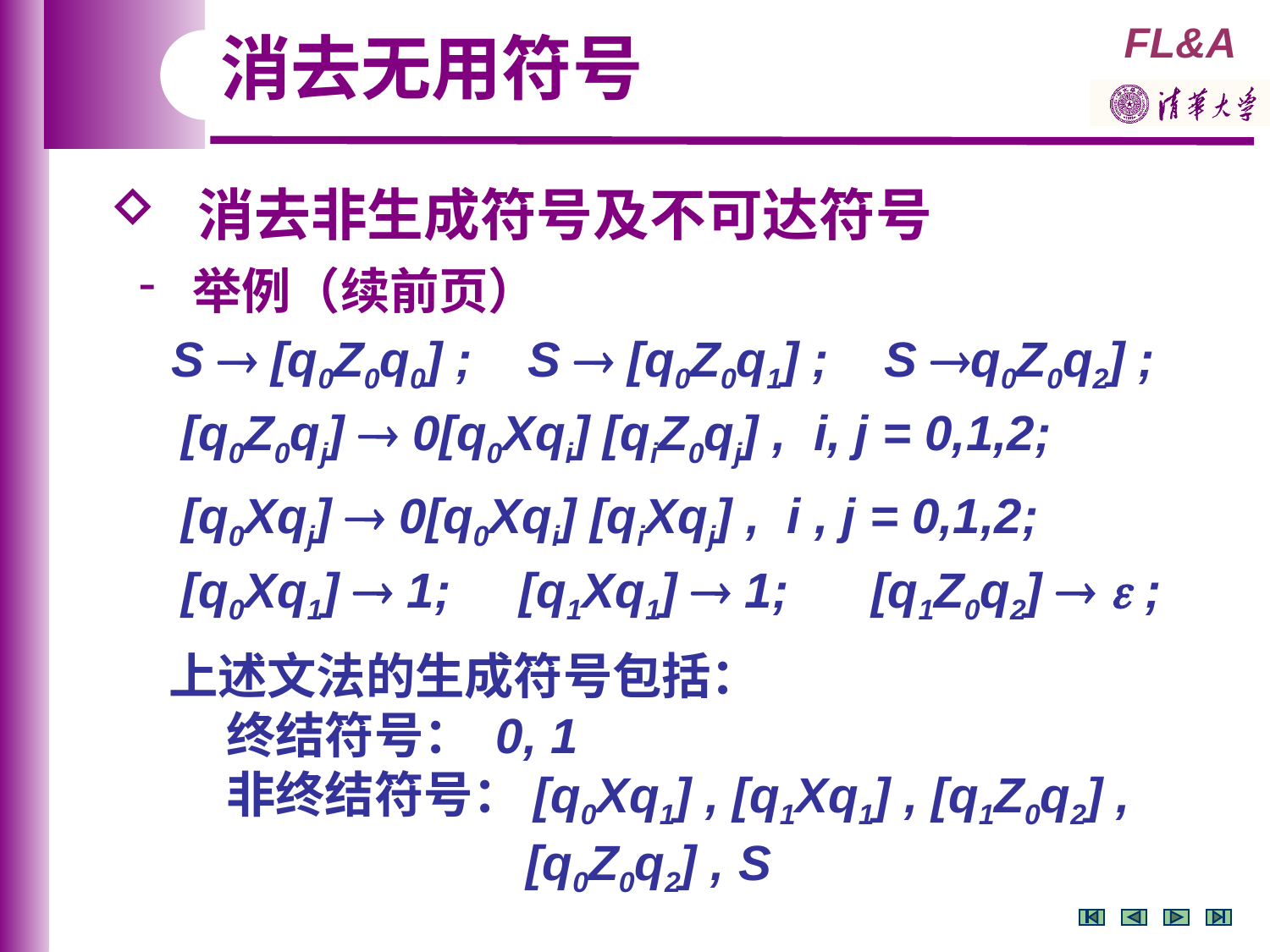

消去无用符号
  消去非生成符号及不可达符号
 举例（续前页）

S → [q0Z0q0] ;    S → [q0Z0q1] ;    S →q0Z0q2] ;
[q0Z0qj] → 0[q0Xqi] [qiZ0qj] ,  i, j = 0,1,2;
[q0Xqj] → 0[q0Xqi] [qiXqj] ,  i , j = 0,1,2;
[q0Xq1] → 1;     [q1Xq1] → 1;      [q1Z0q2] → ε ;
上述文法的生成符号包括：
     终结符号： 0, 1
     非终结符号：[q0Xq1] , [q1Xq1] , [q1Z0q2] ,
                          [q0Z0q2] , S